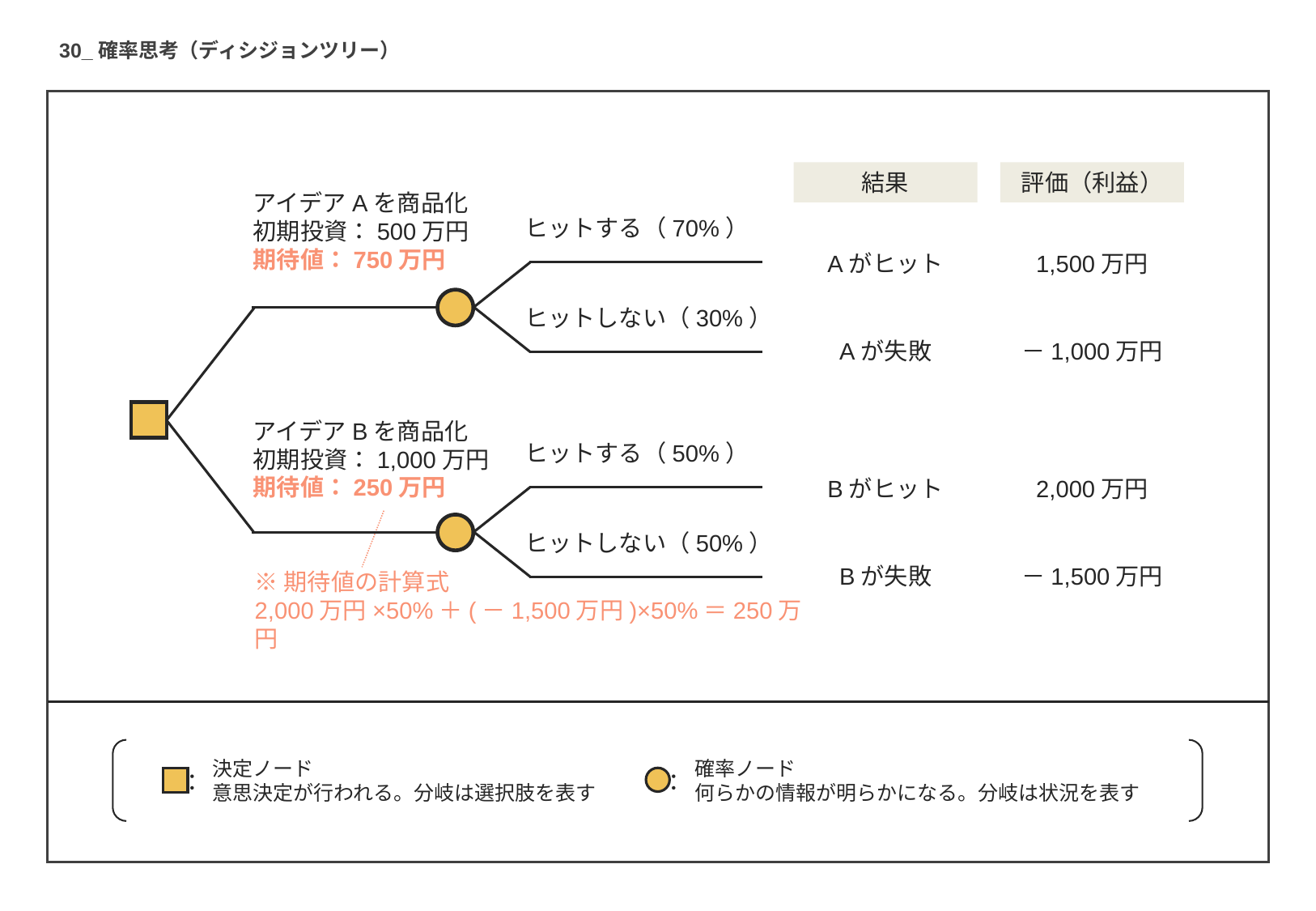

30_確率思考（ディシジョンツリー）

結果
評価（利益）
アイデアAを商品化
初期投資：500万円
期待値：750万円
ヒットする（70%）
Aがヒット
1,500万円

ヒットしない（30%）
Aが失敗
－1,000万円

アイデアBを商品化
初期投資：1,000万円
期待値：250万円
ヒットする（50%）
Bがヒット
2,000万円

ヒットしない（50%）
Bが失敗
－1,500万円
※期待値の計算式
2,000万円×50%＋(－1,500万円)×50%＝250万円

決定ノード
意思決定が行われる。分岐は選択肢を表す
確率ノード
何らかの情報が明らかになる。分岐は状況を表す
：
：